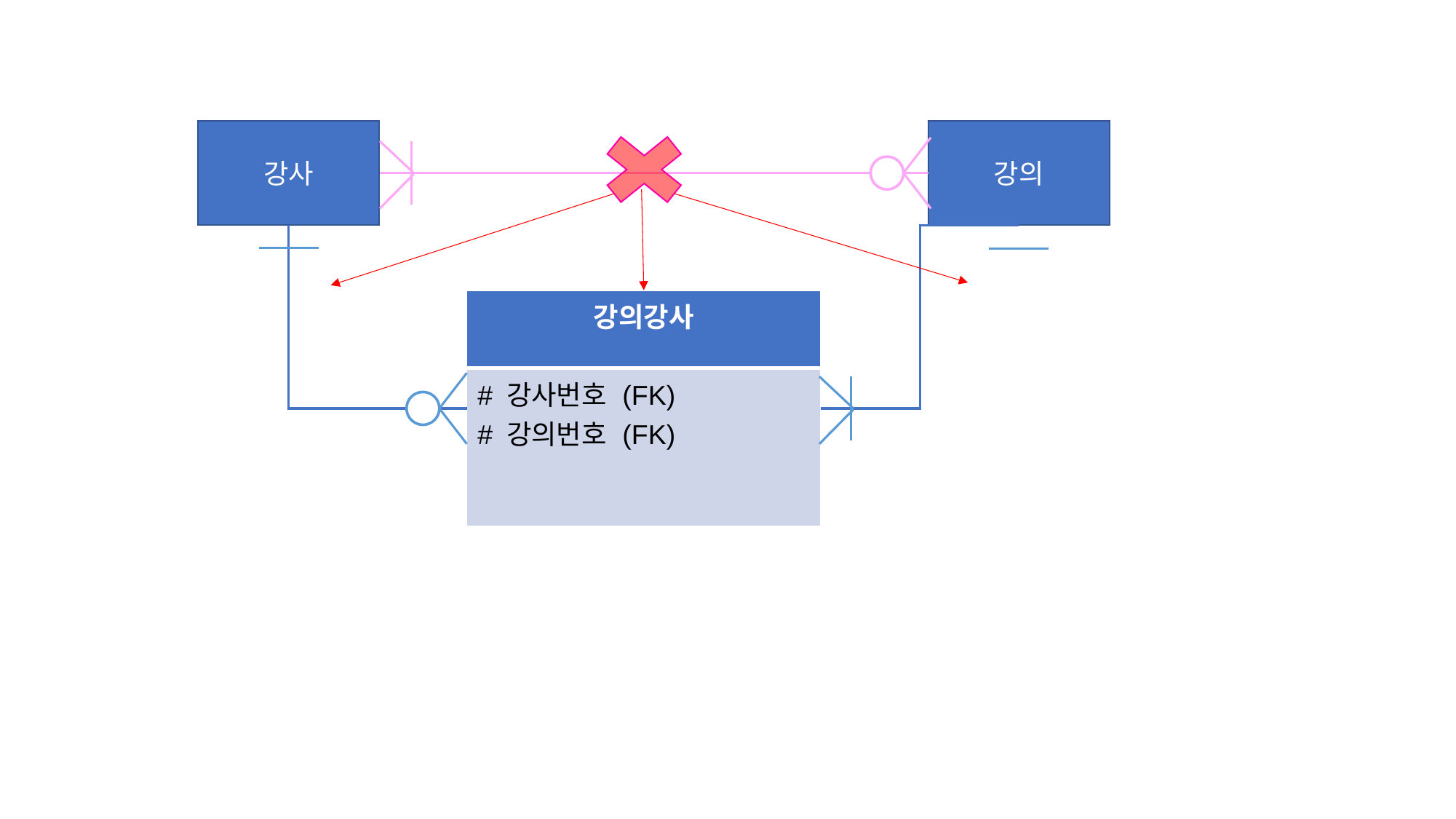

강사
강의

| 강의강사 |
| --- |
| # 강사번호 (FK) # 강의번호 (FK) |